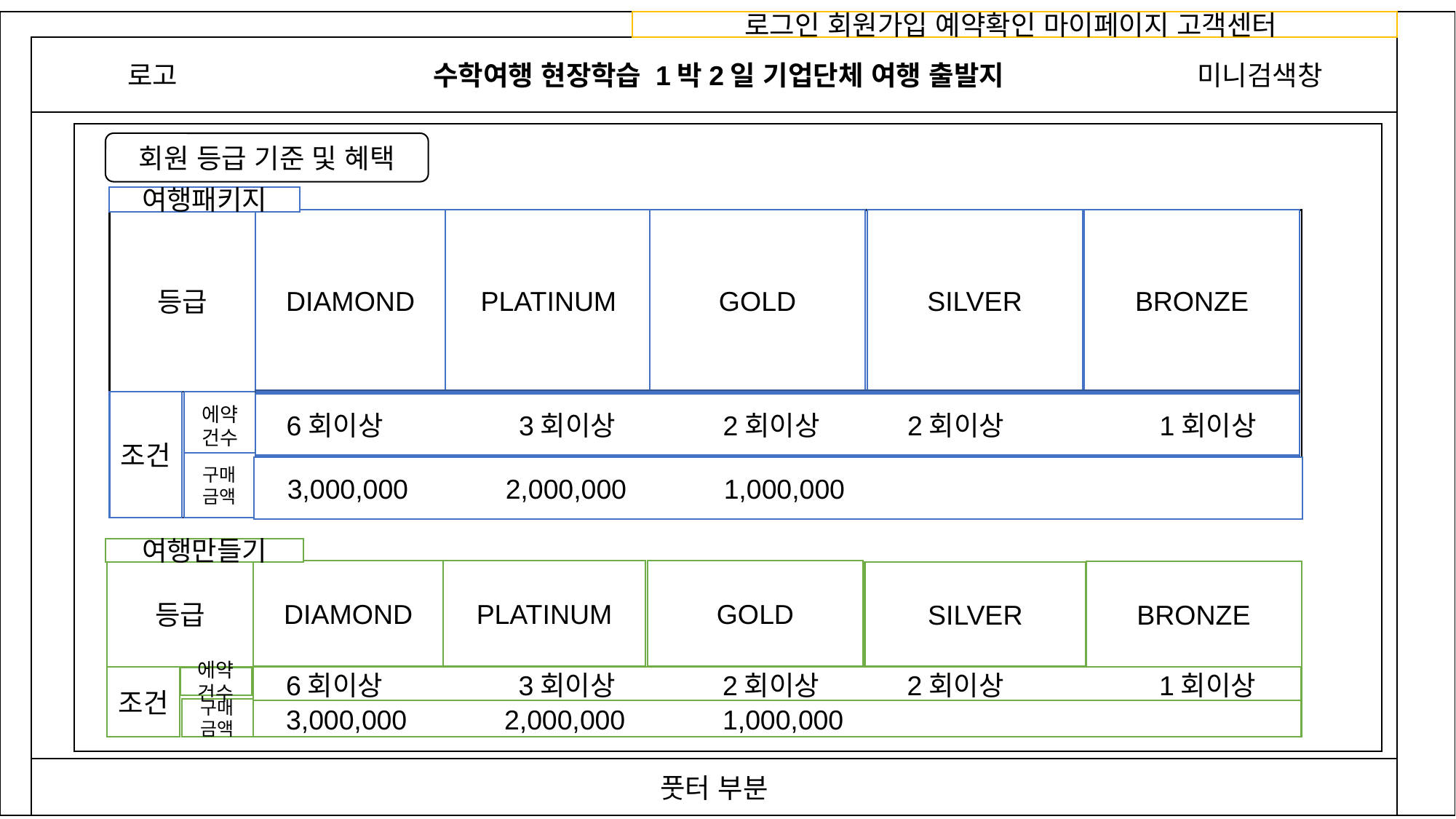

로그인 회원가입 예약확인 마이페이지 고객센터
  로고 			수학여행 현장학습 1박2일 기업단체 여행 출발지      		미니검색창

회원 등급 기준 및 혜택

여행패키지
DIAMOND
PLATINUM
GOLD
SILVER
BRONZE
등급

조건
에약건수
6회이상 		 3회이상 	2회이상	         2회이상 		1회이상
구매금액
3,000,000	2,000,000	1,000,000
여행만들기
DIAMOND
PLATINUM
GOLD
등급
BRONZE
SILVER
6회이상 		 3회이상 	2회이상	         2회이상 		1회이상
조건
구매금액
3,000,000	2,000,000	1,000,000
에약건수
풋터 부분